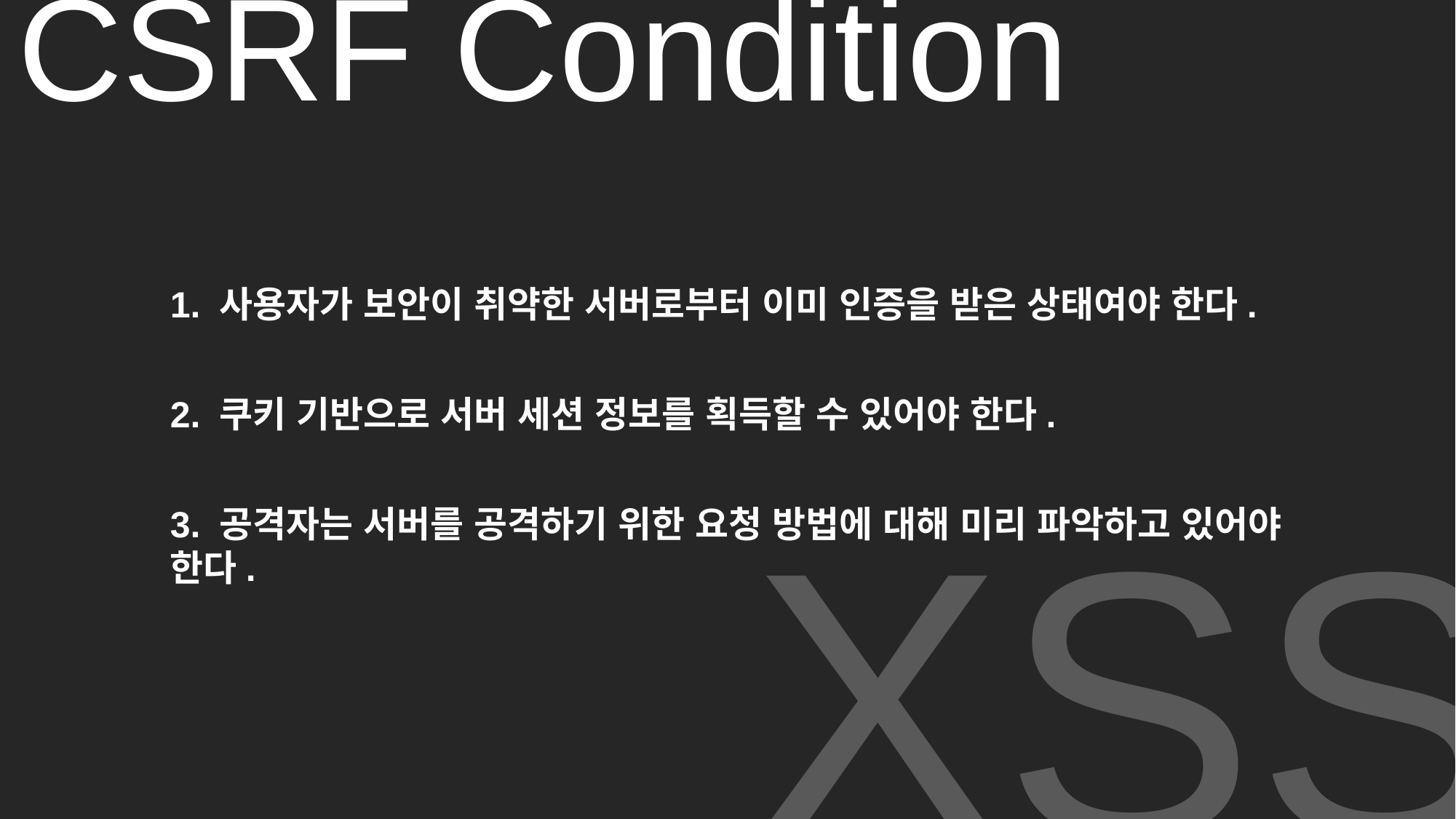

CSRF랑 XSS는 어떤 차이가 있나요?
XSS는 프론트엔드에서만 막을 수 있나요?

CSRF Condition
1. 사용자가 보안이 취약한 서버로부터 이미 인증을 받은 상태여야 한다.
2. 쿠키 기반으로 서버 세션 정보를 획득할 수 있어야 한다.
3. 공격자는 서버를 공격하기 위한 요청 방법에 대해 미리 파악하고 있어야 한다.
XSS